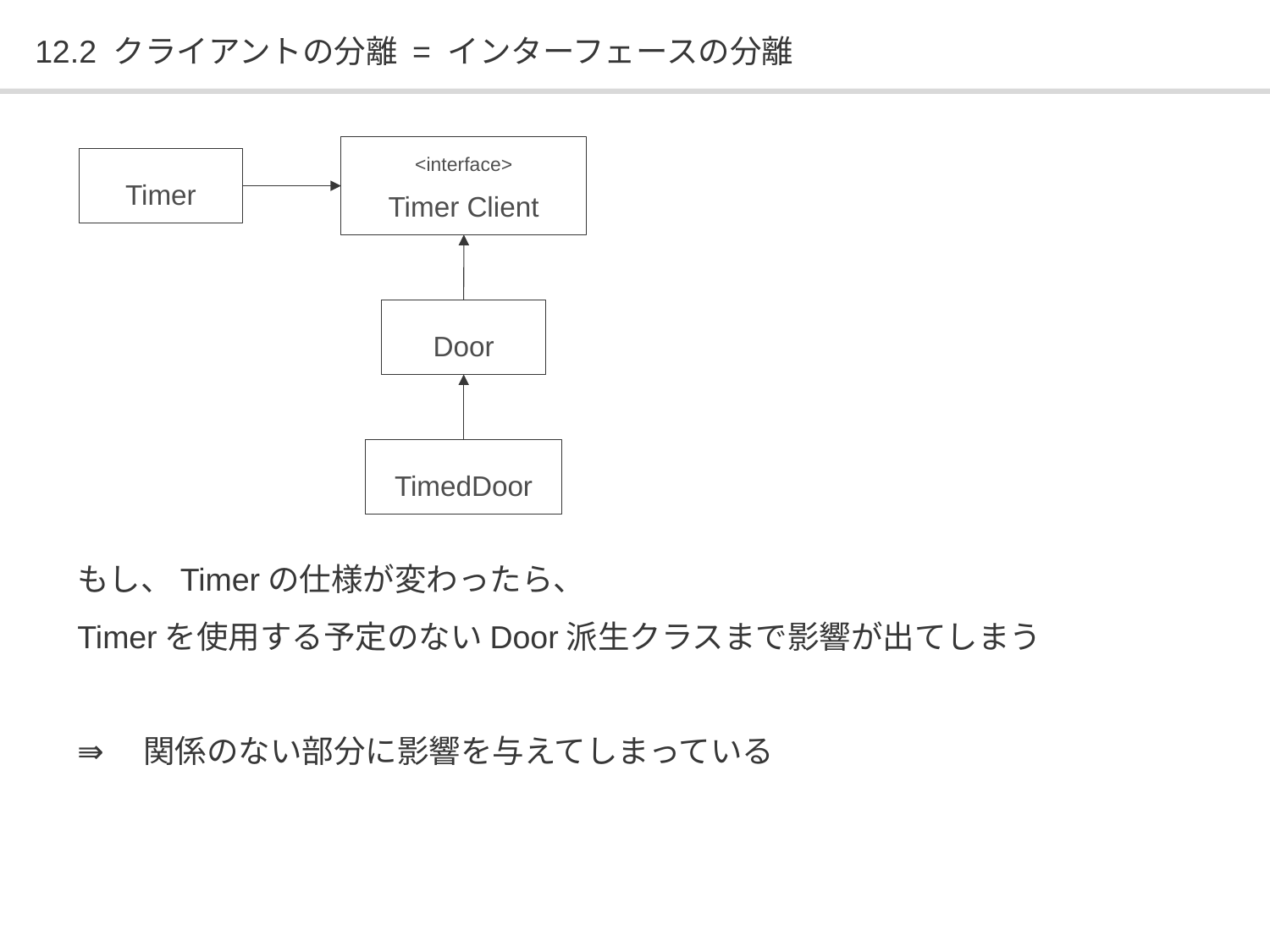

# 12.2 クライアントの分離 = インターフェースの分離
<interface>
Timer Client

Timer
Door
TimedDoor
もし、Timerの仕様が変わったら、
Timerを使用する予定のないDoor派生クラスまで影響が出てしまう

⇛　関係のない部分に影響を与えてしまっている